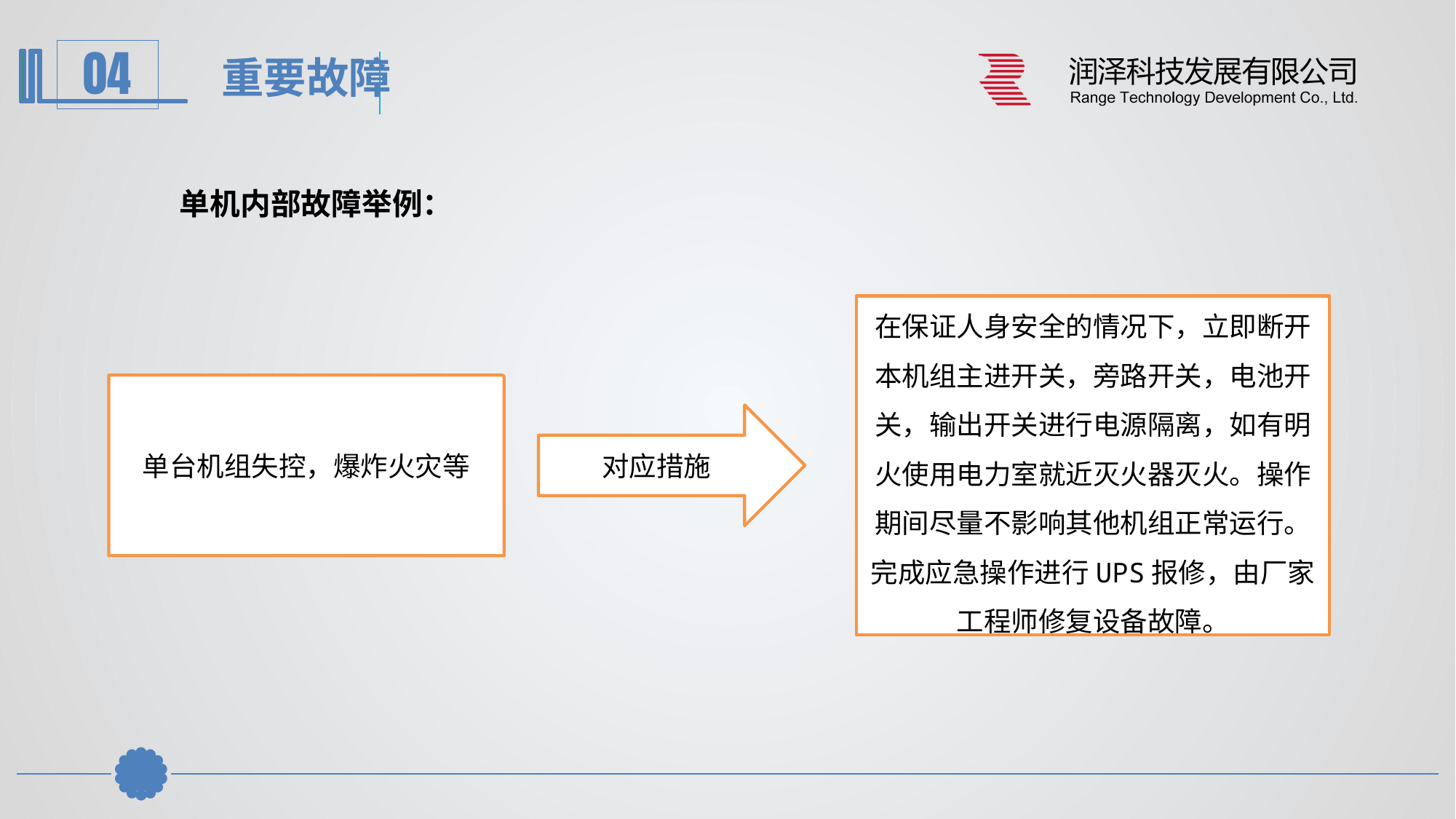

重要故障
单机内部故障举例：
在保证人身安全的情况下，立即断开本机组主进开关，旁路开关，电池开关，输出开关进行电源隔离，如有明火使用电力室就近灭火器灭火。操作期间尽量不影响其他机组正常运行。完成应急操作进行UPS报修，由厂家工程师修复设备故障。
单台机组失控，爆炸火灾等
对应措施
17